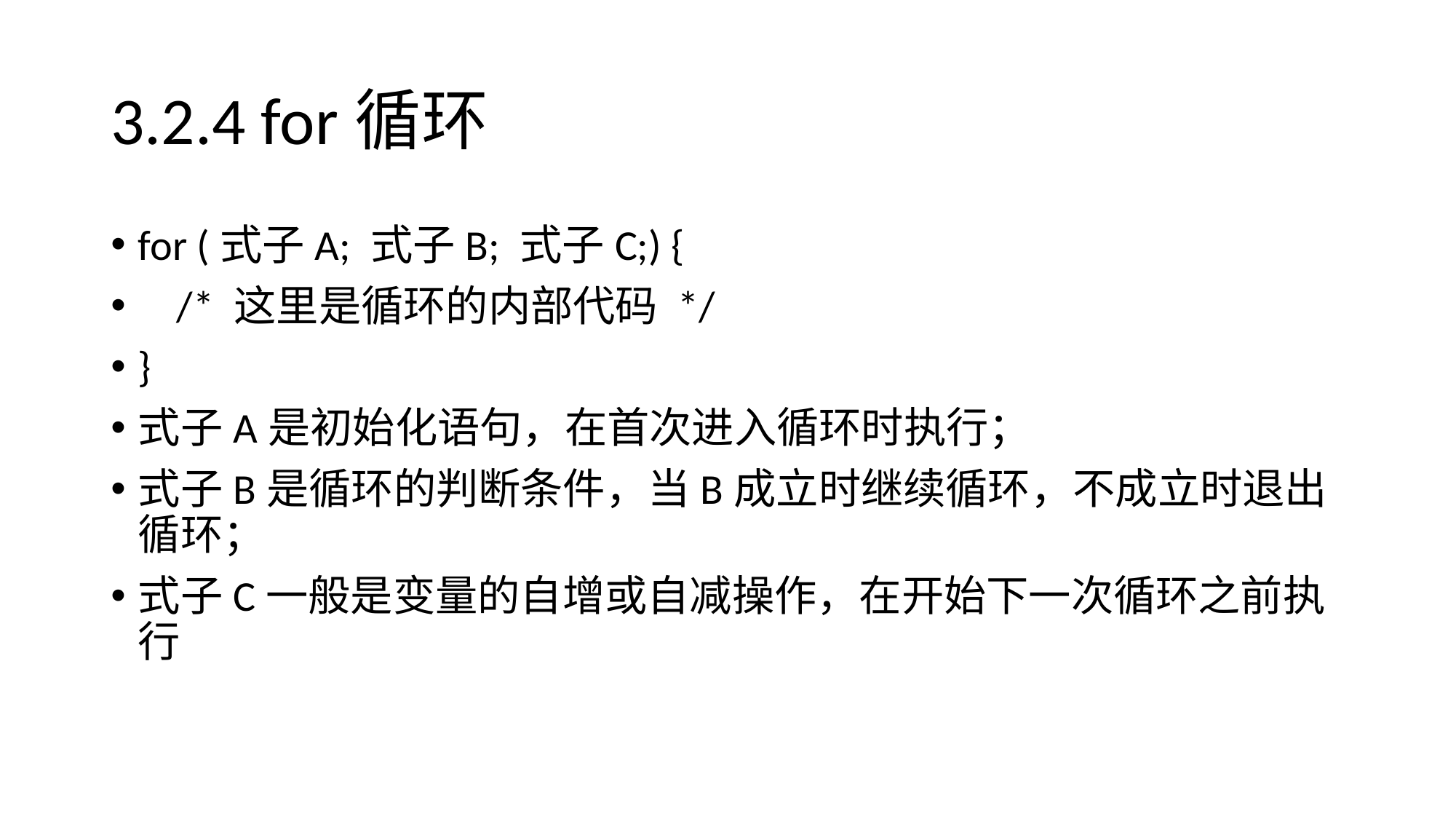

# 3.2.4 for循环
for (式子A; 式子B; 式子C;) {
    /* 这里是循环的内部代码 */
}
式子A是初始化语句，在首次进入循环时执行；
式子B是循环的判断条件，当B成立时继续循环，不成立时退出循环；
式子C一般是变量的自增或自减操作，在开始下一次循环之前执行